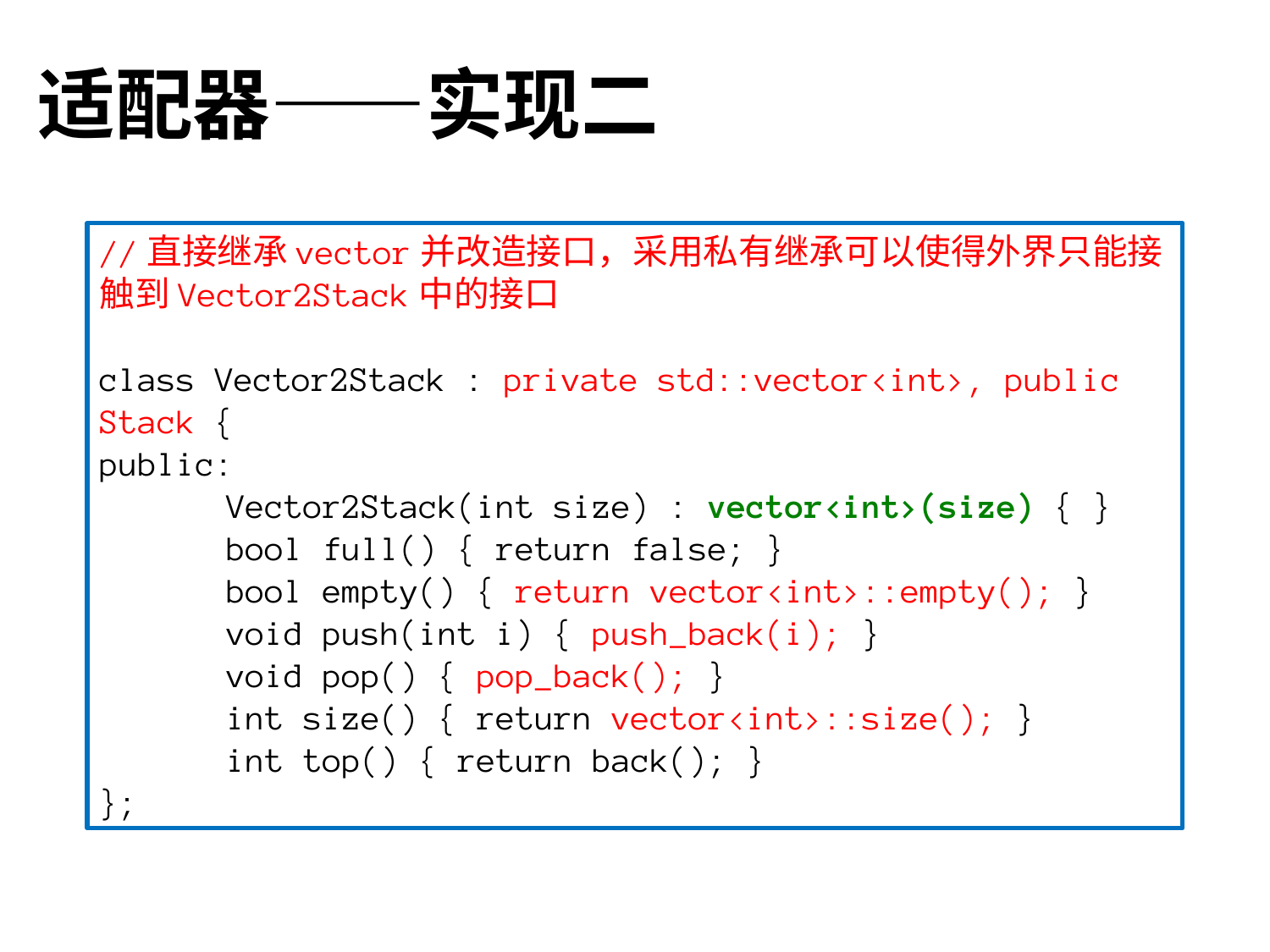

# 适配器——实现二
//直接继承vector并改造接口，采用私有继承可以使得外界只能接触到Vector2Stack中的接口

class Vector2Stack : private std::vector<int>, public Stack {
public:
	Vector2Stack(int size) : vector<int>(size) { }
	bool full() { return false; }
	bool empty() { return vector<int>::empty(); }
	void push(int i) { push_back(i); }
	void pop() { pop_back(); }
	int size() { return vector<int>::size(); }
	int top() { return back(); }
};